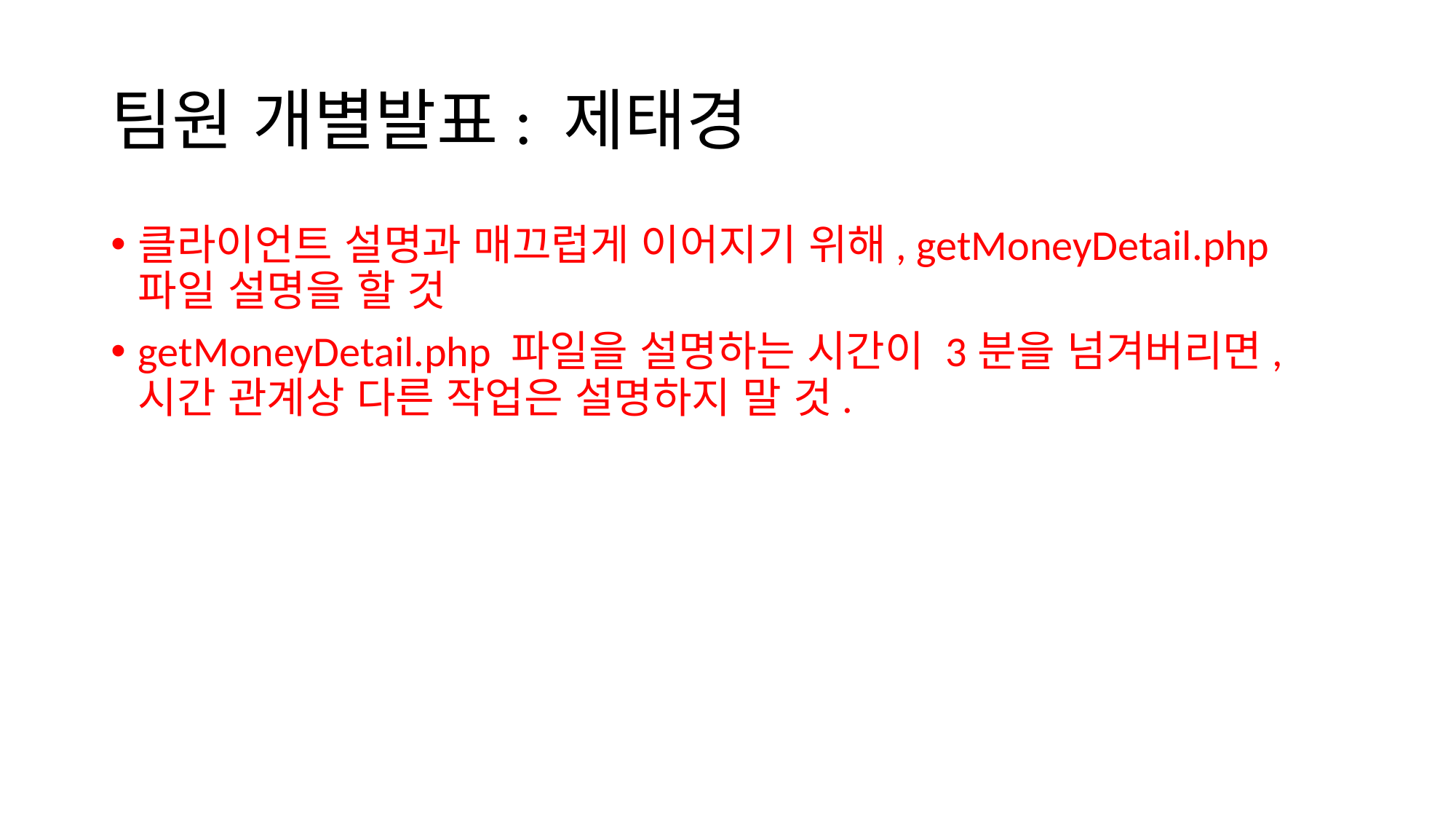

# 팀원 개별발표: 제태경
클라이언트 설명과 매끄럽게 이어지기 위해, getMoneyDetail.php파일 설명을 할 것
getMoneyDetail.php 파일을 설명하는 시간이 3분을 넘겨버리면, 시간 관계상 다른 작업은 설명하지 말 것.